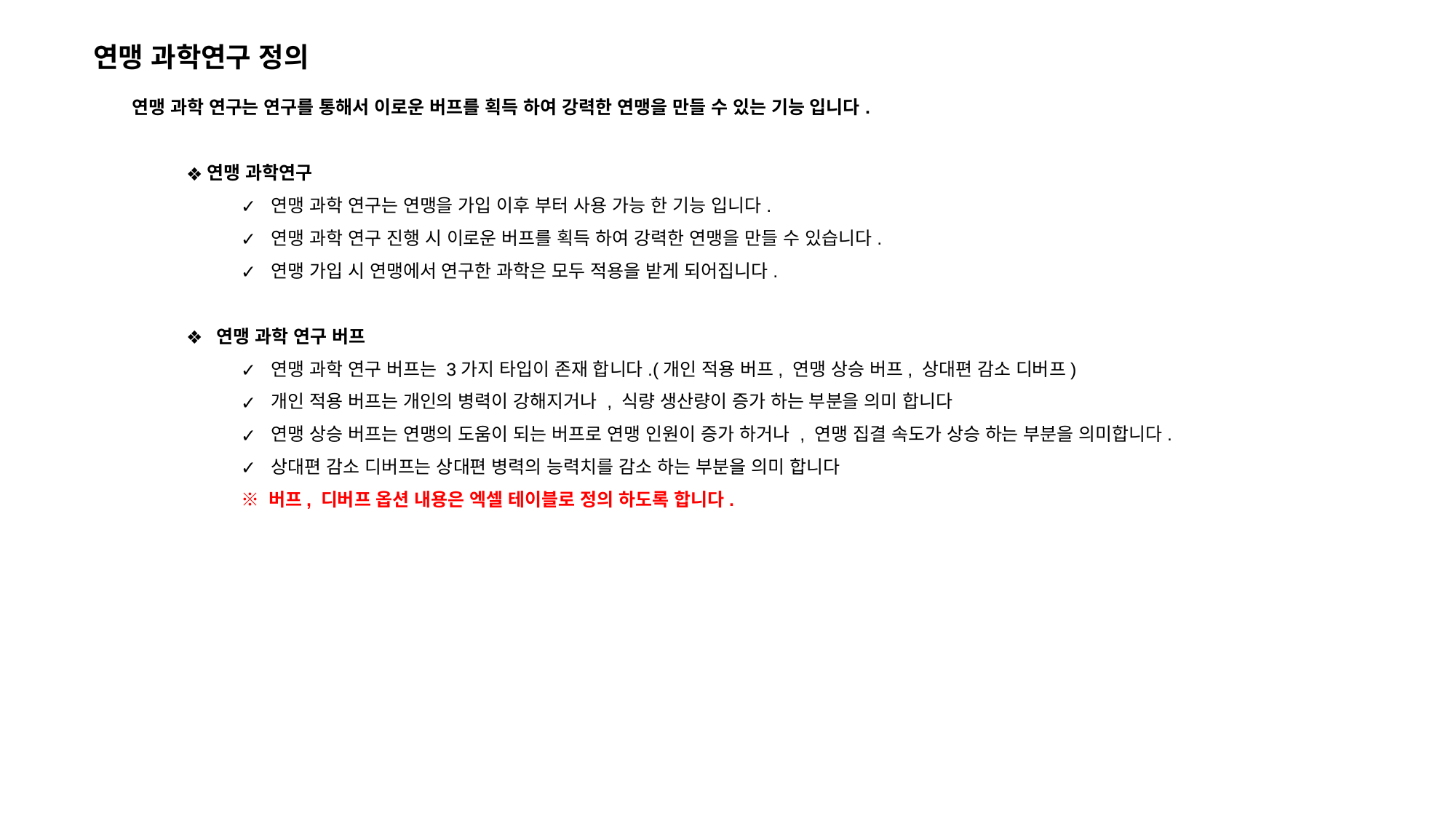

연맹 과학연구 정의
연맹 과학 연구는 연구를 통해서 이로운 버프를 획득 하여 강력한 연맹을 만들 수 있는 기능 입니다.

연맹 과학연구
 연맹 과학 연구는 연맹을 가입 이후 부터 사용 가능 한 기능 입니다.
 연맹 과학 연구 진행 시 이로운 버프를 획득 하여 강력한 연맹을 만들 수 있습니다.
 연맹 가입 시 연맹에서 연구한 과학은 모두 적용을 받게 되어집니다.

 연맹 과학 연구 버프
 연맹 과학 연구 버프는 3가지 타입이 존재 합니다.(개인 적용 버프, 연맹 상승 버프, 상대편 감소 디버프)
 개인 적용 버프는 개인의 병력이 강해지거나 , 식량 생산량이 증가 하는 부분을 의미 합니다
 연맹 상승 버프는 연맹의 도움이 되는 버프로 연맹 인원이 증가 하거나 , 연맹 집결 속도가 상승 하는 부분을 의미합니다.
 상대편 감소 디버프는 상대편 병력의 능력치를 감소 하는 부분을 의미 합니다
※ 버프, 디버프 옵션 내용은 엑셀 테이블로 정의 하도록 합니다.